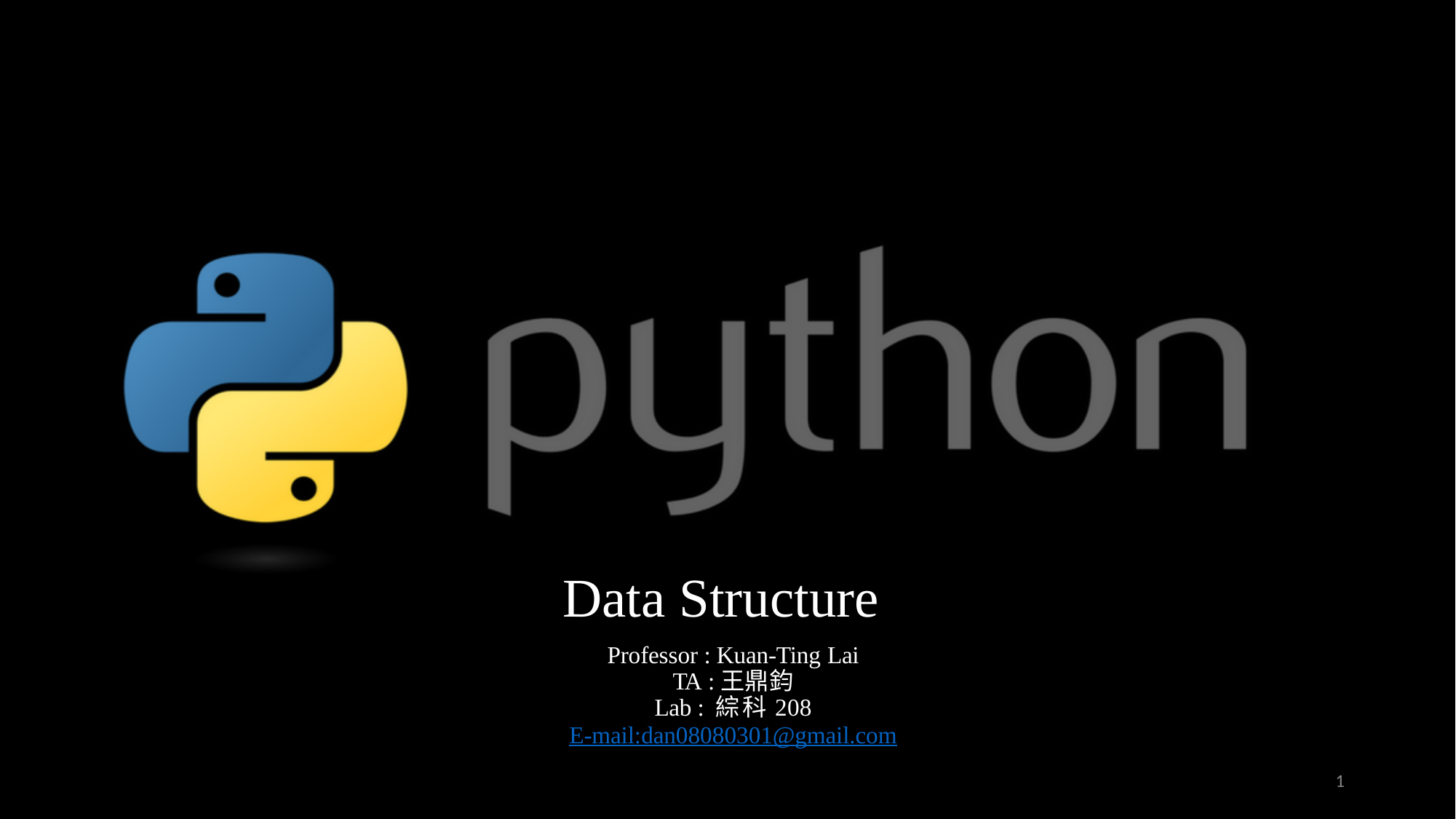

Data Structure
Professor : Kuan-Ting Lai
TA :王鼎鈞
Lab : 綜科208
E-mail:dan08080301@gmail.com
1